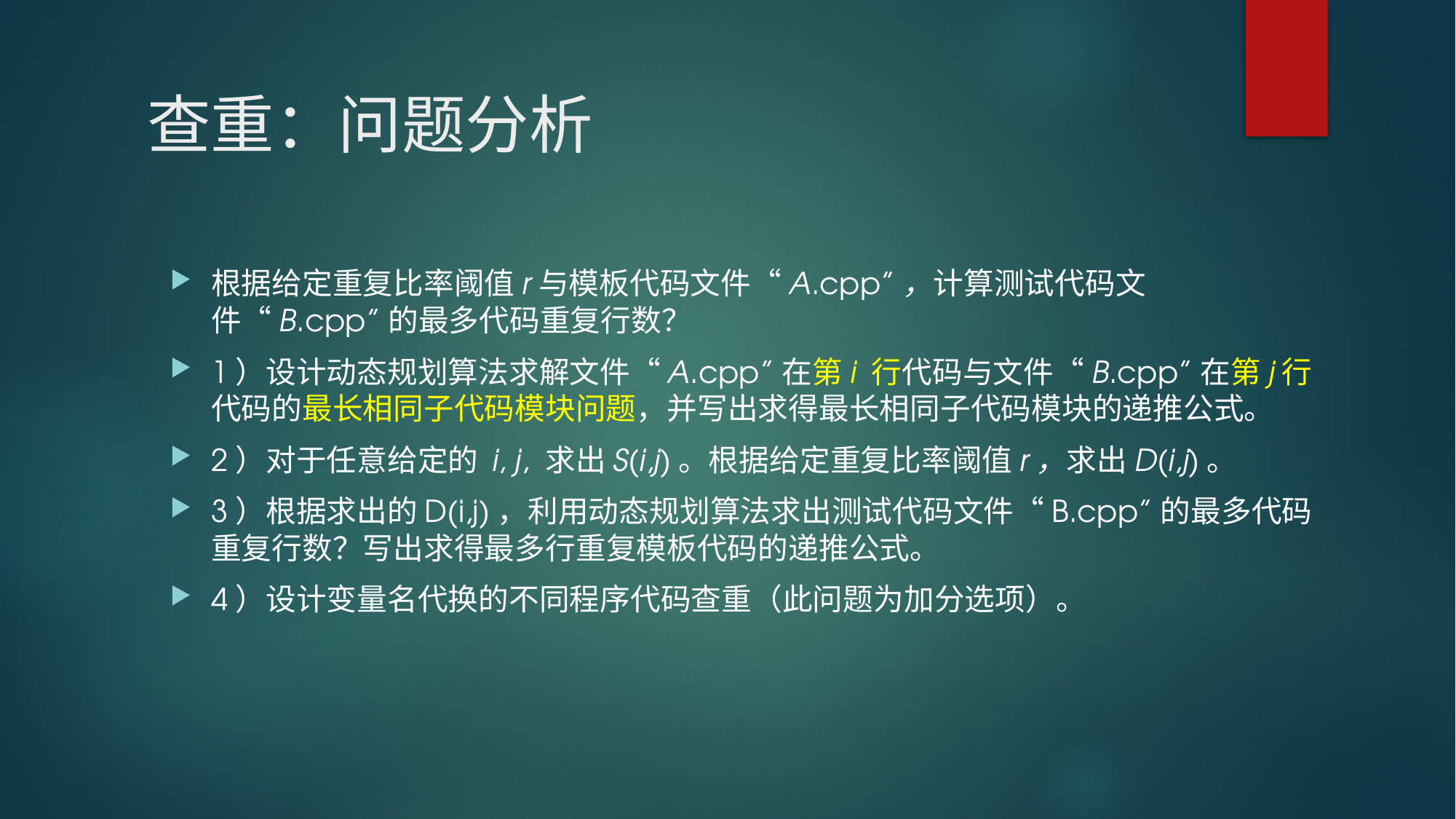

# 查重：问题分析
根据给定重复比率阈值r与模板代码文件“A.cpp”，计算测试代码文件“B.cpp”的最多代码重复行数？
1）设计动态规划算法求解文件“A.cpp”在第i 行代码与文件“B.cpp”在第j行代码的最长相同子代码模块问题，并写出求得最长相同子代码模块的递推公式。
2）对于任意给定的 i, j, 求出S(i,j)。根据给定重复比率阈值r，求出D(i,j)。
3）根据求出的D(i,j)，利用动态规划算法求出测试代码文件“B.cpp”的最多代码重复行数？写出求得最多行重复模板代码的递推公式。
4）设计变量名代换的不同程序代码查重（此问题为加分选项）。